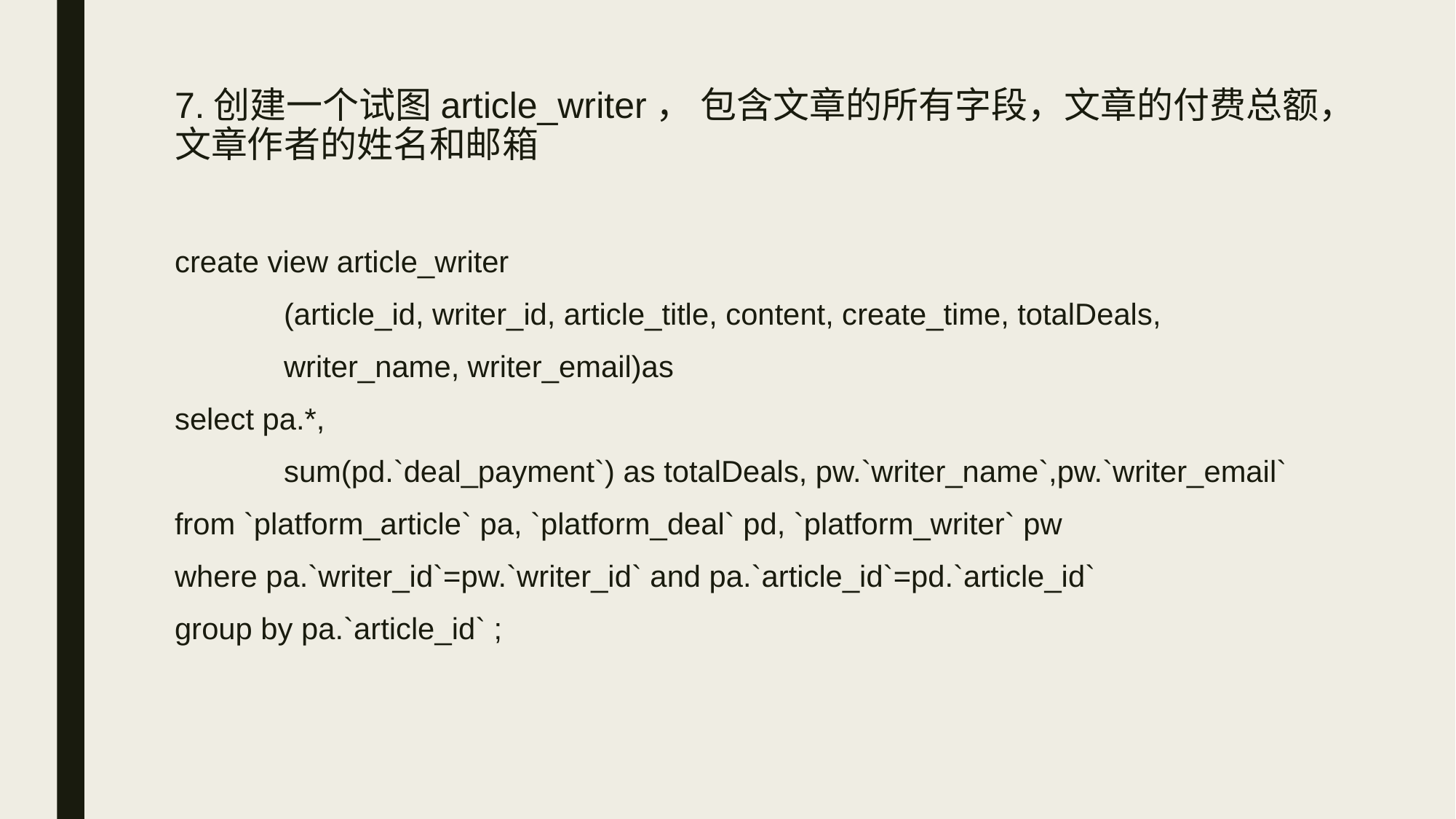

# 7.创建一个试图article_writer， 包含文章的所有字段，文章的付费总额，文章作者的姓名和邮箱

create view article_writer
	(article_id, writer_id, article_title, content, create_time, totalDeals,
	writer_name, writer_email)as
select pa.*,
	sum(pd.`deal_payment`) as totalDeals, pw.`writer_name`,pw.`writer_email`
from `platform_article` pa, `platform_deal` pd, `platform_writer` pw
where pa.`writer_id`=pw.`writer_id` and pa.`article_id`=pd.`article_id`
group by pa.`article_id` ;